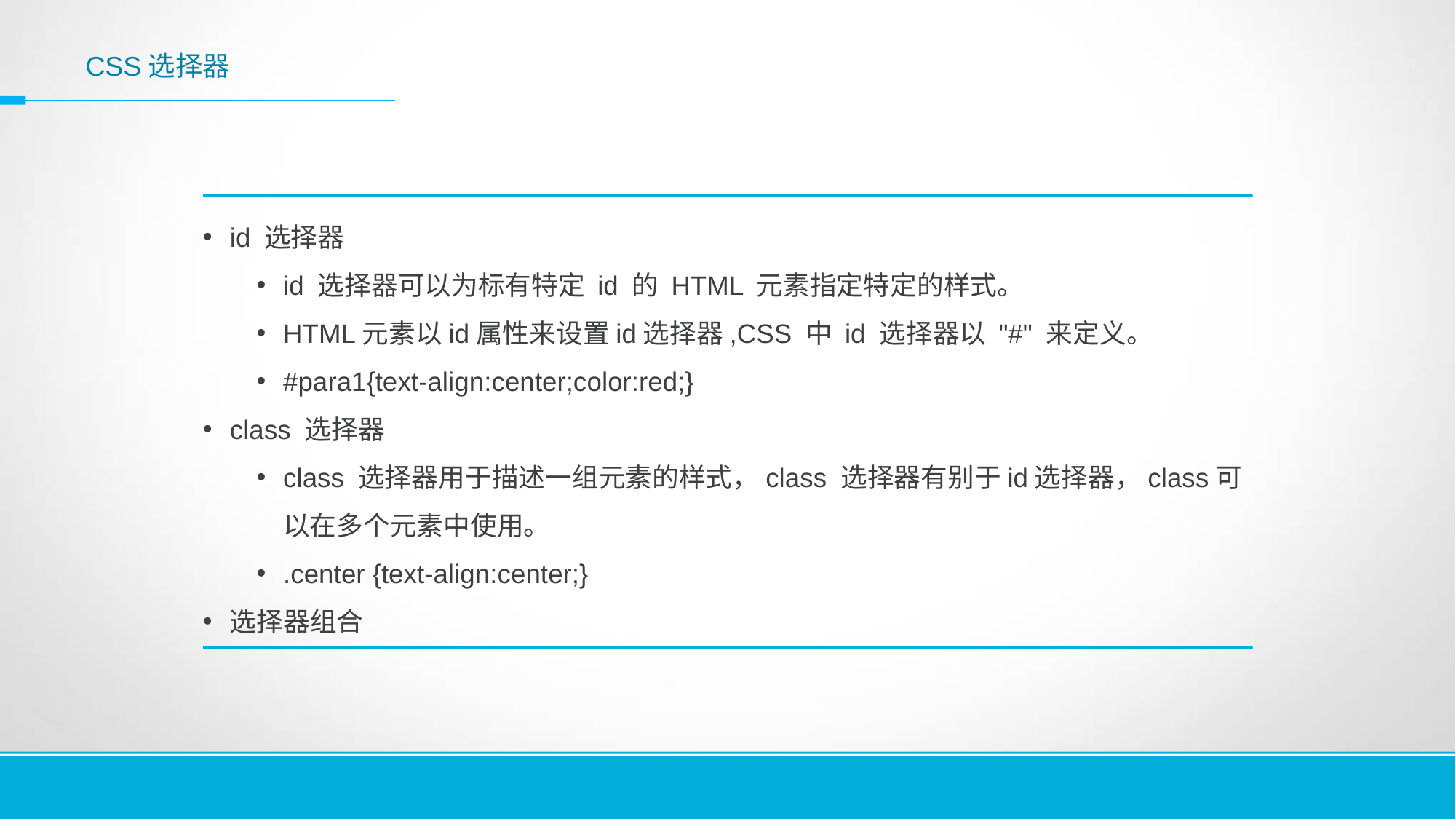

CSS选择器
id 选择器
id 选择器可以为标有特定 id 的 HTML 元素指定特定的样式。
HTML元素以id属性来设置id选择器,CSS 中 id 选择器以 "#" 来定义。
#para1{text-align:center;color:red;}
class 选择器
class 选择器用于描述一组元素的样式，class 选择器有别于id选择器，class可以在多个元素中使用。
.center {text-align:center;}
选择器组合